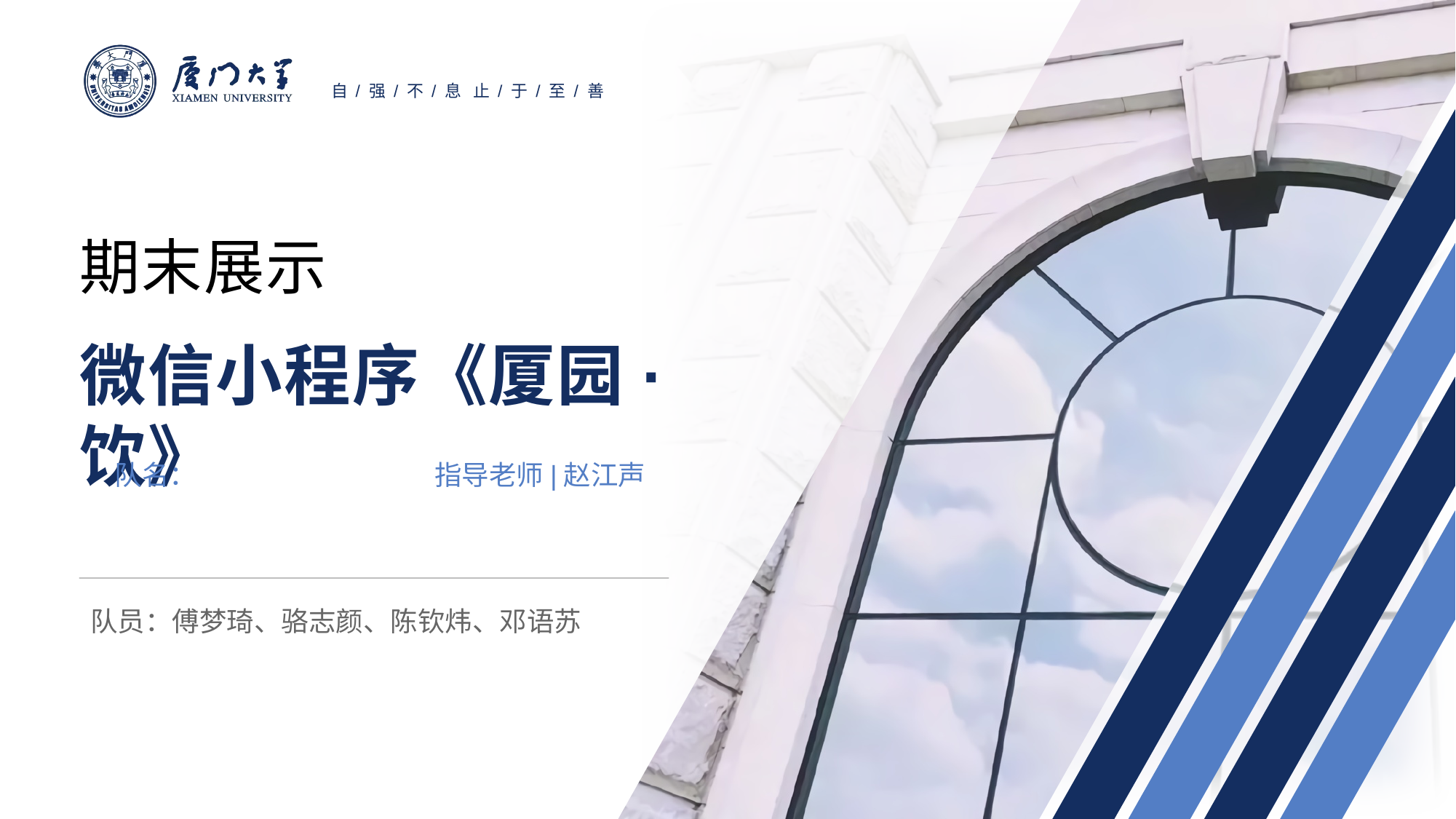

期末展示
微信小程序《厦园·饮》

队名：

指导老师|赵江声
队员：傅梦琦、骆志颜、陈钦炜、邓语苏